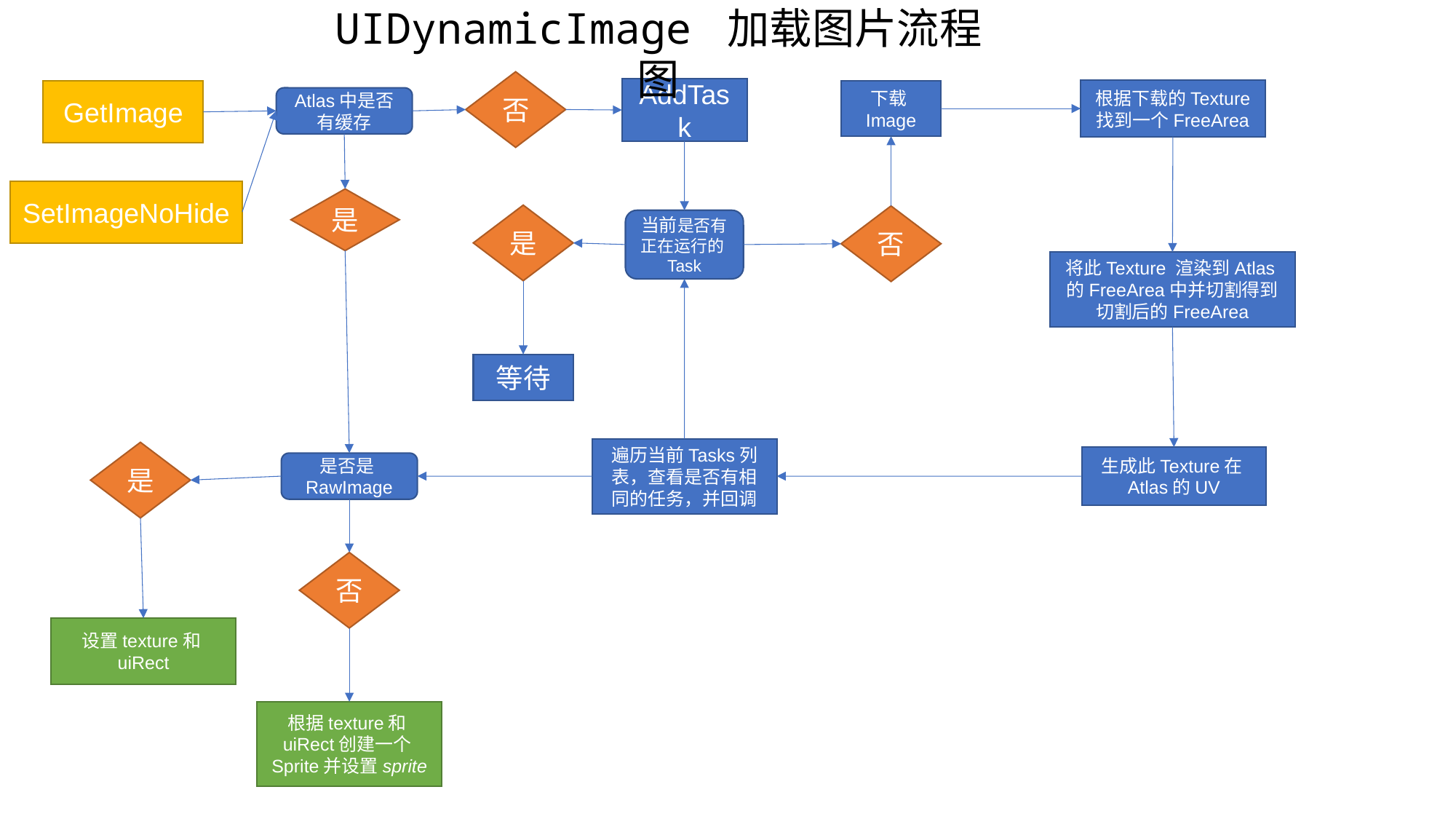

UIDynamicImage 加载图片流程图
否
AddTask
根据下载的Texture 找到一个FreeArea
GetImage
下载Image
Atlas中是否有缓存
SetImageNoHide
是
是
否
当前是否有正在运行的Task
将此Texture 渲染到Atlas的FreeArea中并切割得到切割后的FreeArea
等待
遍历当前Tasks列表，查看是否有相同的任务，并回调
是
生成此Texture在Atlas的UV
是否是RawImage
否
设置texture和uiRect
根据texture和uiRect创建一个Sprite并设置sprite